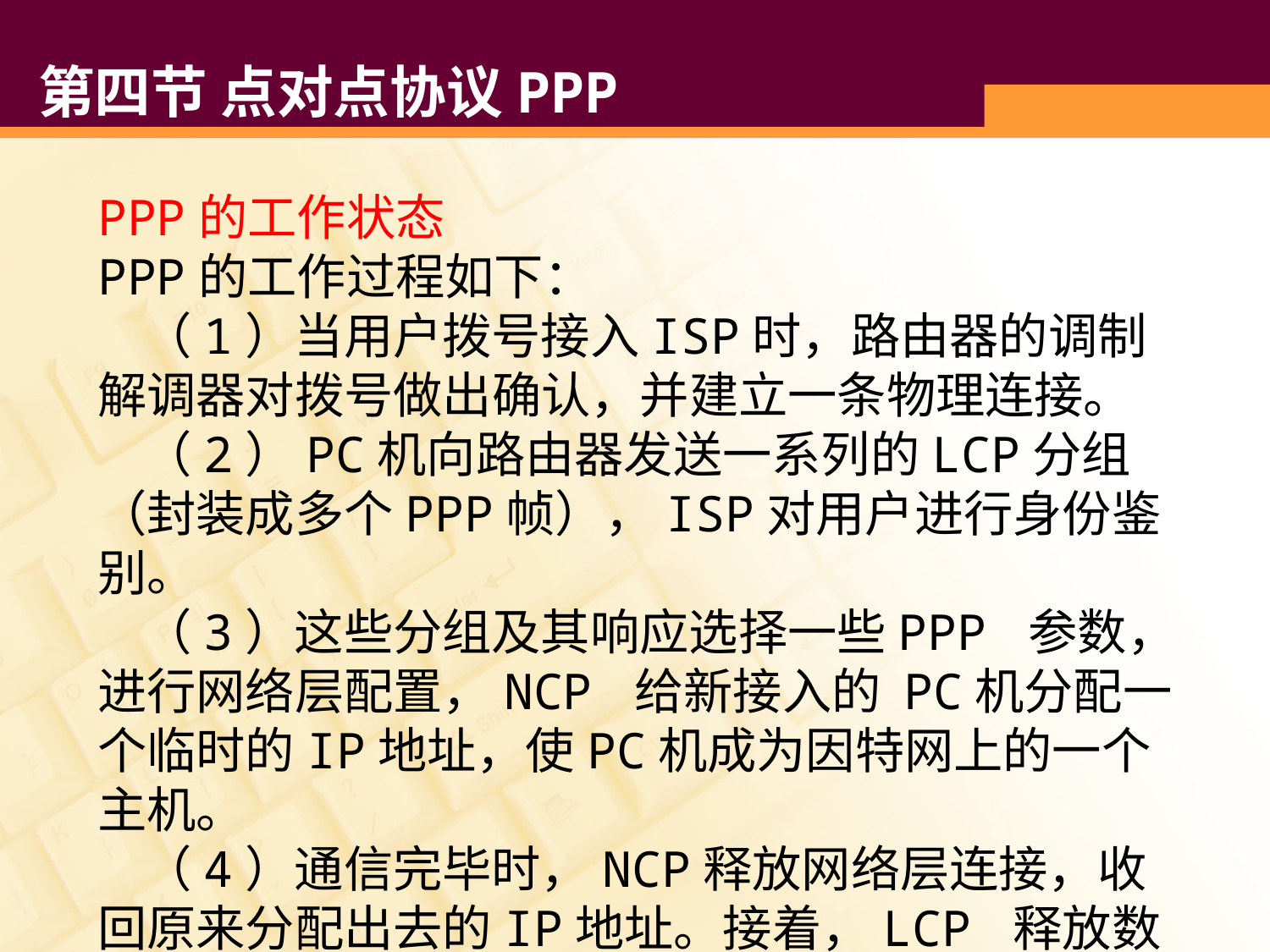

# 第四节 点对点协议PPP
PPP的工作状态
PPP的工作过程如下：
   （1）当用户拨号接入ISP时，路由器的调制解调器对拨号做出确认，并建立一条物理连接。
   （2）PC机向路由器发送一系列的LCP分组（封装成多个PPP帧），ISP对用户进行身份鉴别。
   （3）这些分组及其响应选择一些PPP 参数，进行网络层配置，NCP 给新接入的 PC机分配一个临时的IP地址，使PC机成为因特网上的一个主机。
   （4）通信完毕时，NCP释放网络层连接，收回原来分配出去的IP地址。接着，LCP 释放数据链路层连接。最后释放的是物理层的连接。